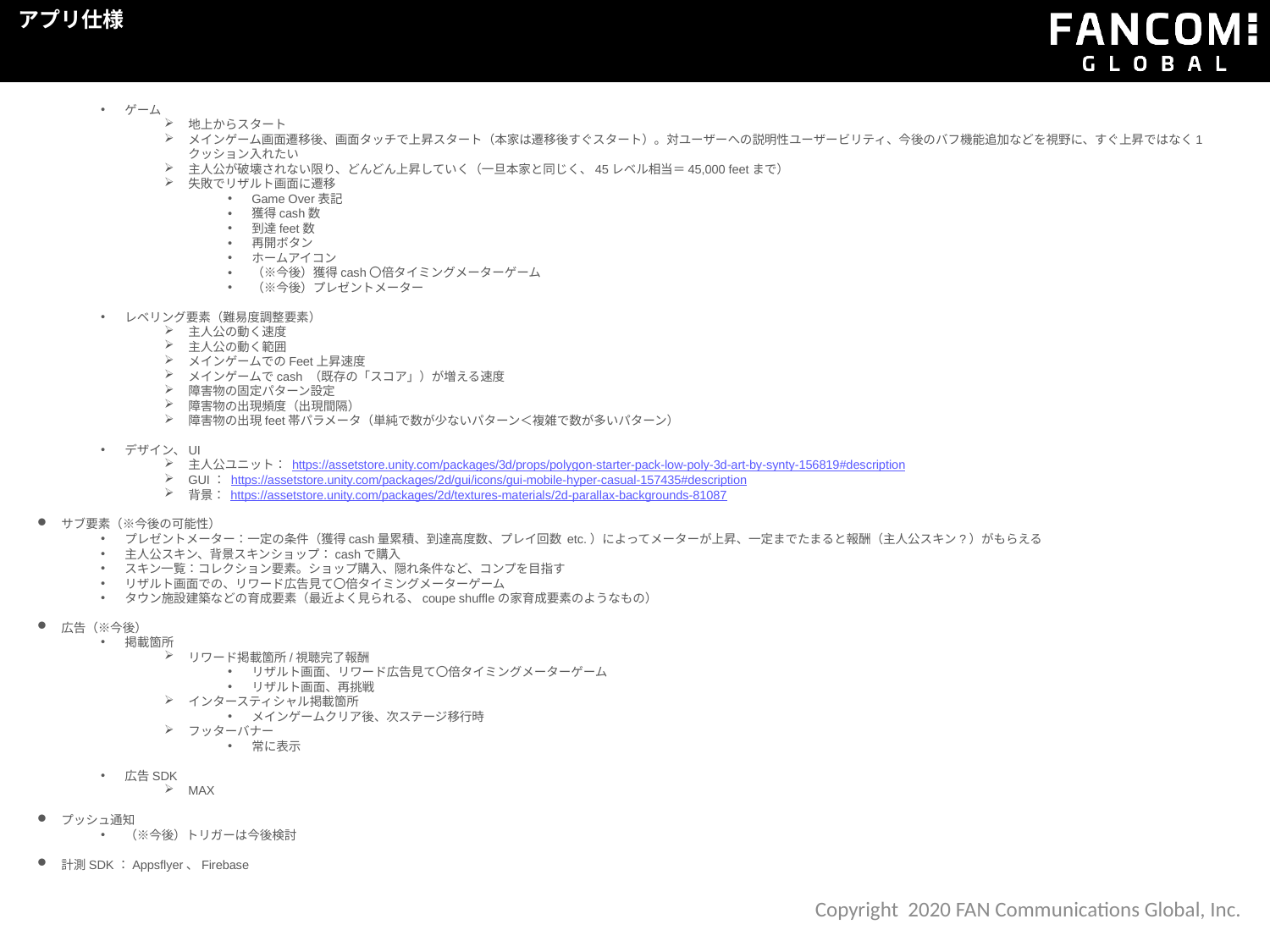

アプリ仕様
ゲーム
地上からスタート
メインゲーム画面遷移後、画面タッチで上昇スタート（本家は遷移後すぐスタート）。対ユーザーへの説明性ユーザービリティ、今後のバフ機能追加などを視野に、すぐ上昇ではなく1クッション入れたい
主人公が破壊されない限り、どんどん上昇していく（一旦本家と同じく、45レベル相当＝45,000 feetまで）
失敗でリザルト画面に遷移
Game Over表記
獲得cash数
到達feet数
再開ボタン
ホームアイコン
（※今後）獲得cash〇倍タイミングメーターゲーム
（※今後）プレゼントメーター

レベリング要素（難易度調整要素）
主人公の動く速度
主人公の動く範囲
メインゲームでのFeet上昇速度
メインゲームでcash （既存の「スコア」）が増える速度
障害物の固定パターン設定
障害物の出現頻度（出現間隔）
障害物の出現feet帯パラメータ（単純で数が少ないパターン＜複雑で数が多いパターン）

デザイン、UI
主人公ユニット： https://assetstore.unity.com/packages/3d/props/polygon-starter-pack-low-poly-3d-art-by-synty-156819#description
GUI： https://assetstore.unity.com/packages/2d/gui/icons/gui-mobile-hyper-casual-157435#description
背景： https://assetstore.unity.com/packages/2d/textures-materials/2d-parallax-backgrounds-81087

サブ要素（※今後の可能性）
プレゼントメーター：一定の条件（獲得cash量累積、到達高度数、プレイ回数 etc.）によってメーターが上昇、一定までたまると報酬（主人公スキン?）がもらえる
主人公スキン、背景スキンショップ：cashで購入
スキン一覧：コレクション要素。ショップ購入、隠れ条件など、コンプを目指す
リザルト画面での、リワード広告見て〇倍タイミングメーターゲーム
タウン施設建築などの育成要素（最近よく見られる、coupe shuffleの家育成要素のようなもの）

広告（※今後）
掲載箇所
リワード掲載箇所/視聴完了報酬
リザルト画面、リワード広告見て〇倍タイミングメーターゲーム
リザルト画面、再挑戦
インタースティシャル掲載箇所
メインゲームクリア後、次ステージ移行時
フッターバナー
常に表示

広告SDK
MAX

プッシュ通知
（※今後）トリガーは今後検討

計測SDK：Appsflyer、Firebase